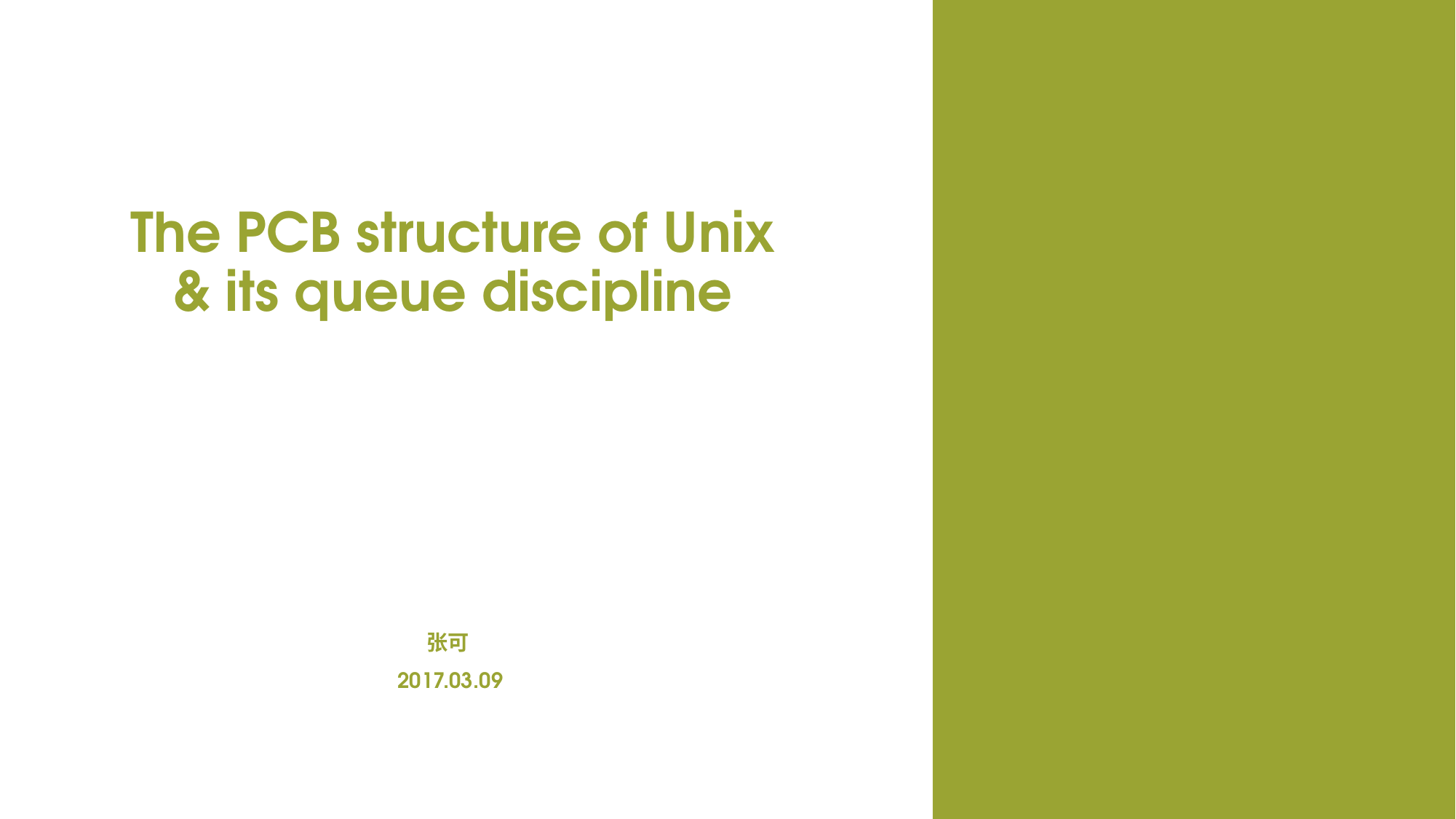

The PCB structure of Unix & its queue discipline
张可
2017.03.09